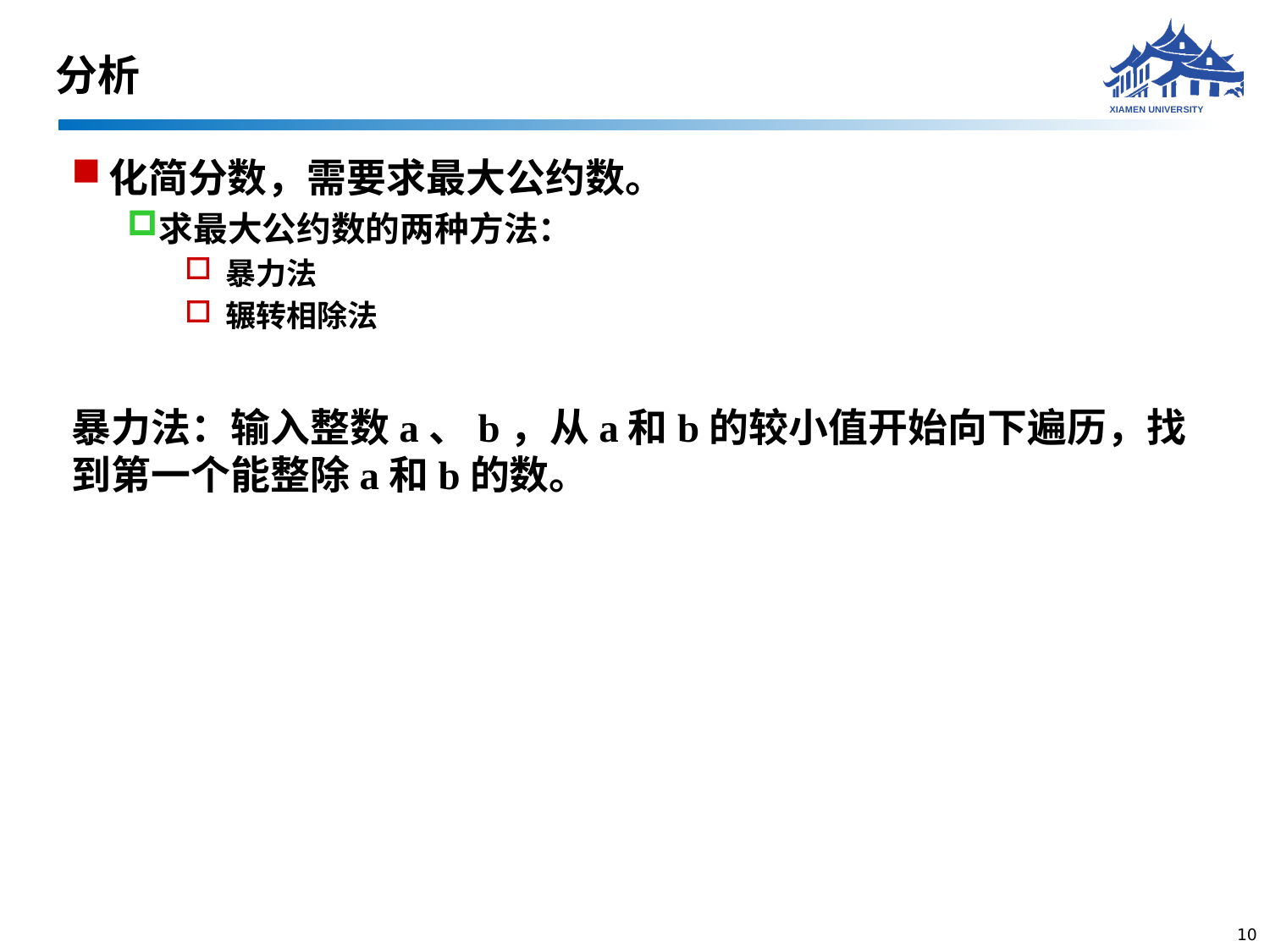

# 分析
化简分数，需要求最大公约数。
求最大公约数的两种方法：
暴力法
辗转相除法

暴力法：输入整数a、b，从a和b的较小值开始向下遍历，找到第一个能整除a和b的数。
10